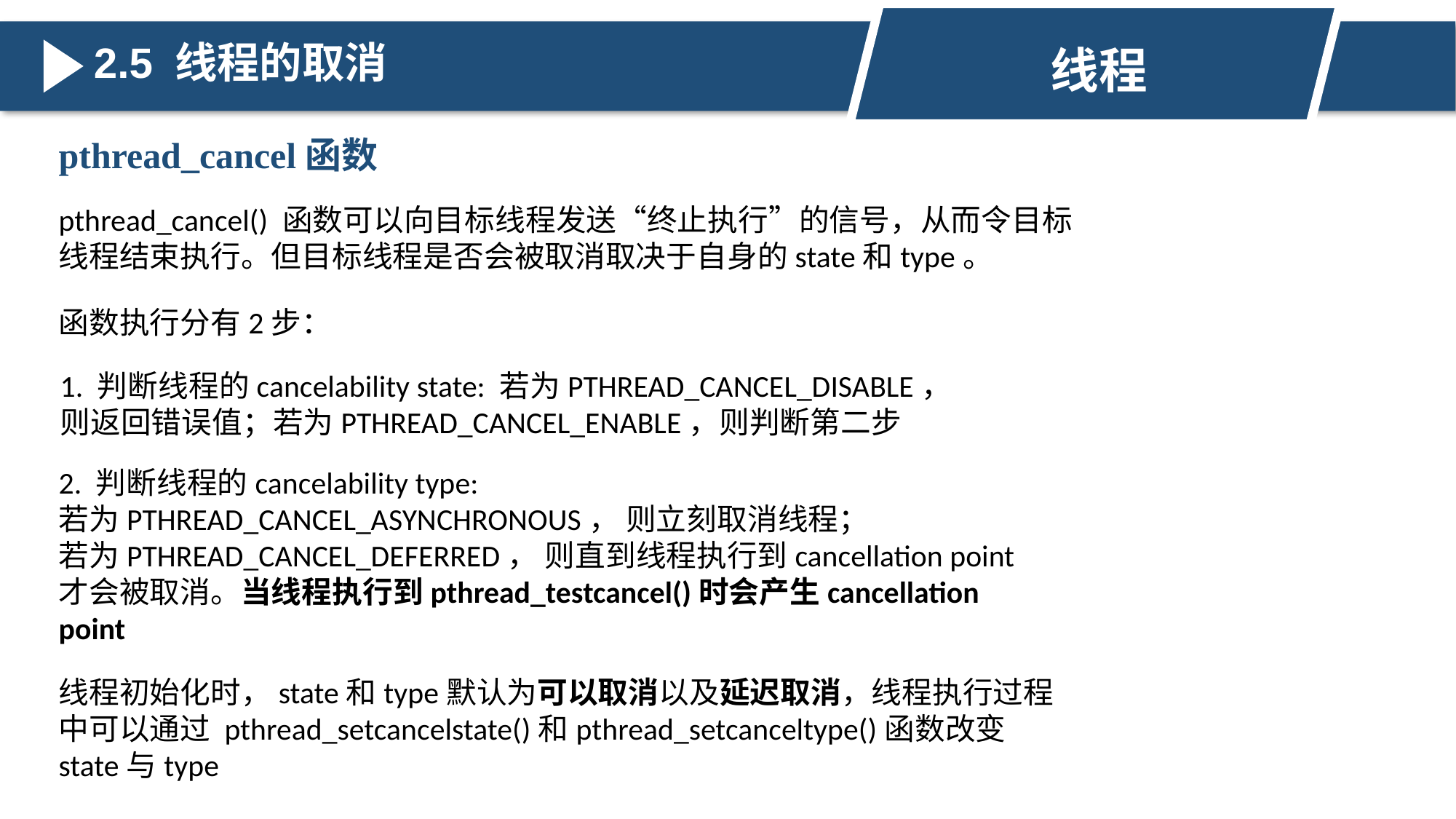

2.5 线程的取消
线程
pthread_cancel函数
pthread_cancel() 函数可以向目标线程发送“终止执行”的信号，从而令目标线程结束执行。但目标线程是否会被取消取决于自身的state和type。
函数执行分有2步：
1. 判断线程的cancelability state: 若为PTHREAD_CANCEL_DISABLE，则返回错误值；若为PTHREAD_CANCEL_ENABLE，则判断第二步
2. 判断线程的cancelability type:
若为PTHREAD_CANCEL_ASYNCHRONOUS， 则立刻取消线程；
若为PTHREAD_CANCEL_DEFERRED， 则直到线程执行到cancellation point才会被取消。当线程执行到pthread_testcancel()时会产生cancellation point
线程初始化时，state和type默认为可以取消以及延迟取消，线程执行过程中可以通过 pthread_setcancelstate()和pthread_setcanceltype()函数改变state与type